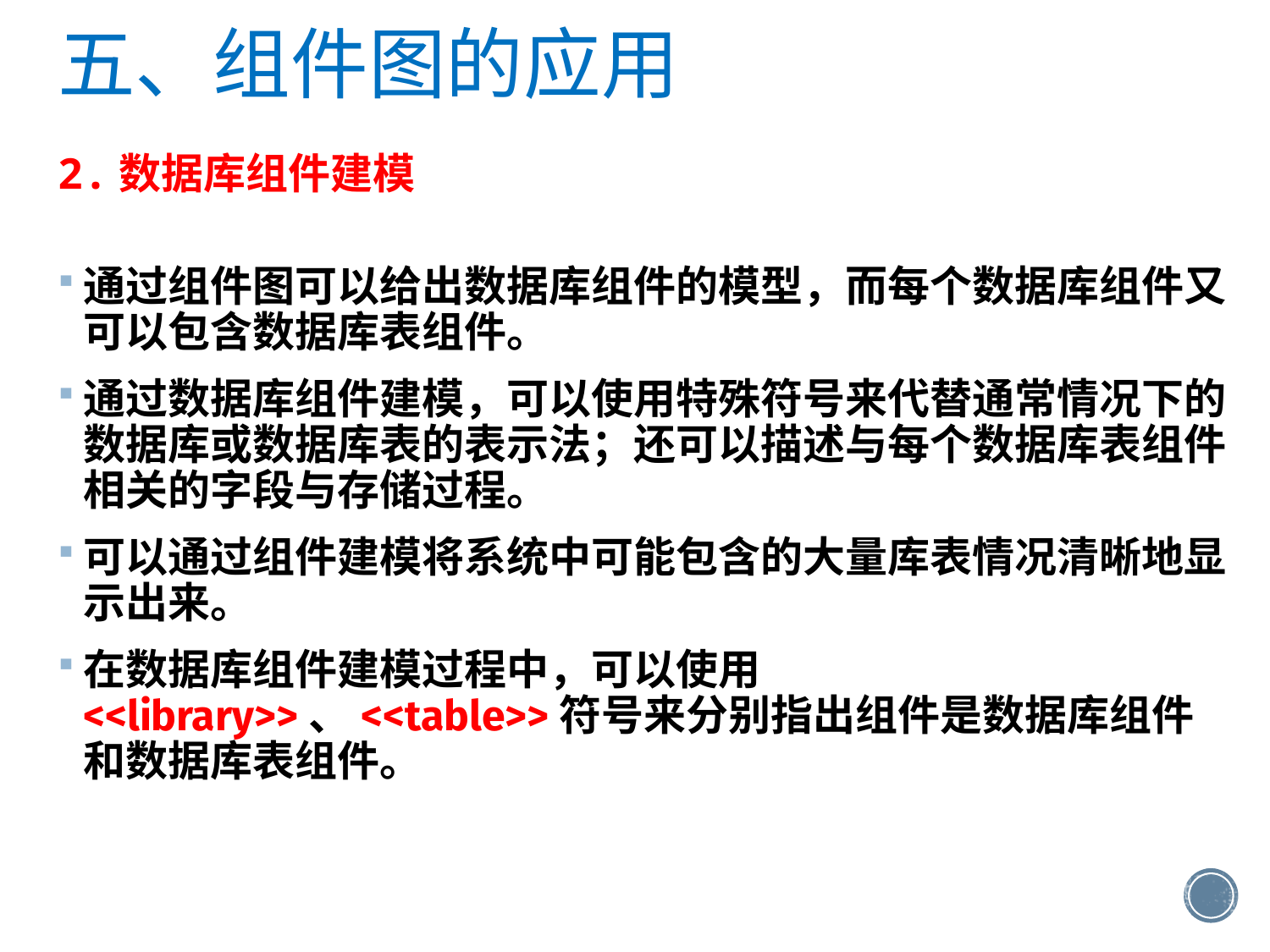

五、组件图的应用
2.数据库组件建模
通过组件图可以给出数据库组件的模型，而每个数据库组件又可以包含数据库表组件。
通过数据库组件建模，可以使用特殊符号来代替通常情况下的数据库或数据库表的表示法；还可以描述与每个数据库表组件相关的字段与存储过程。
可以通过组件建模将系统中可能包含的大量库表情况清晰地显示出来。
在数据库组件建模过程中，可以使用<<library>>、<<table>>符号来分别指出组件是数据库组件和数据库表组件。